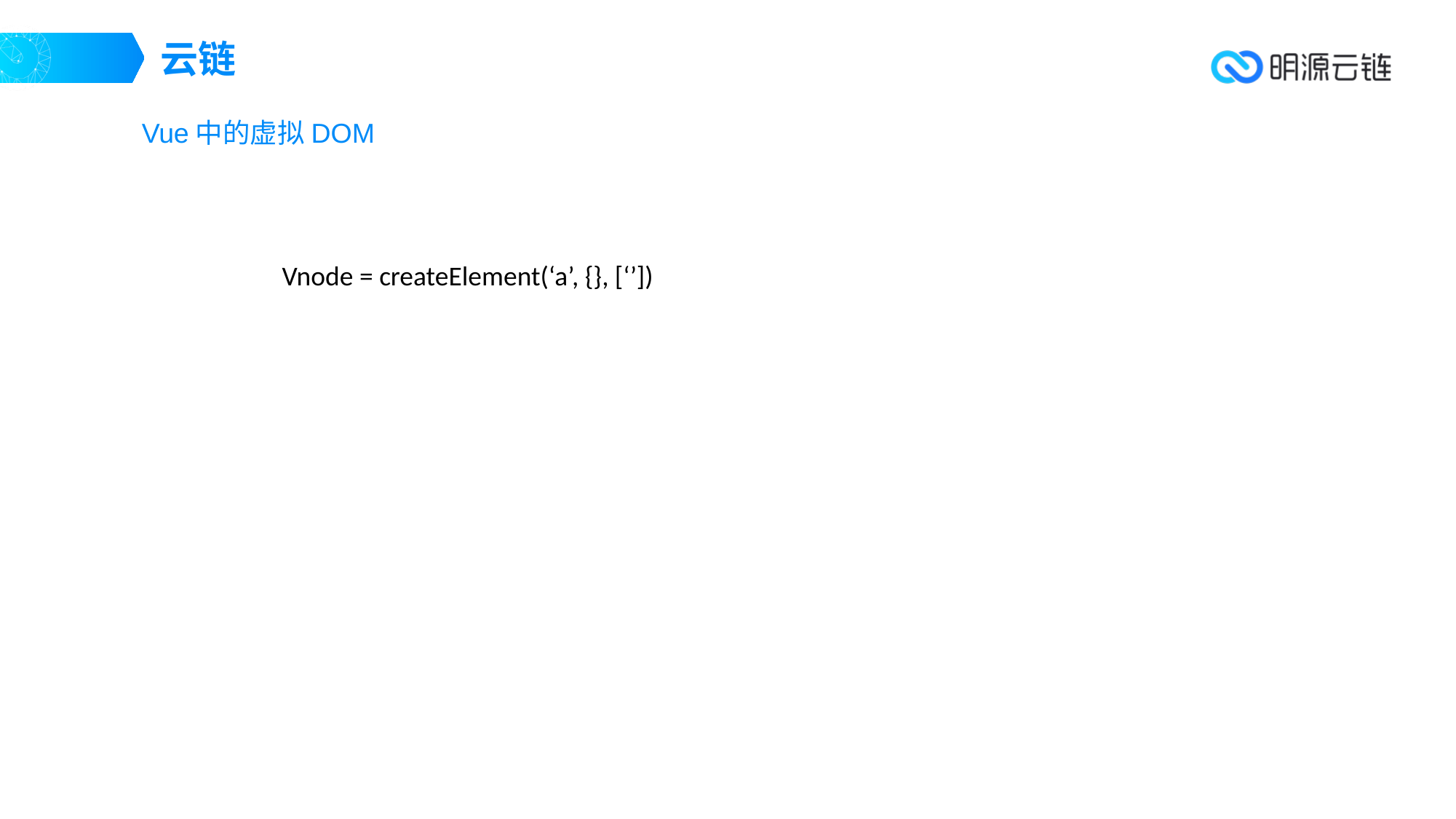

云链
Vue中的虚拟DOM
Vnode = createElement(‘a’, {}, [‘’])